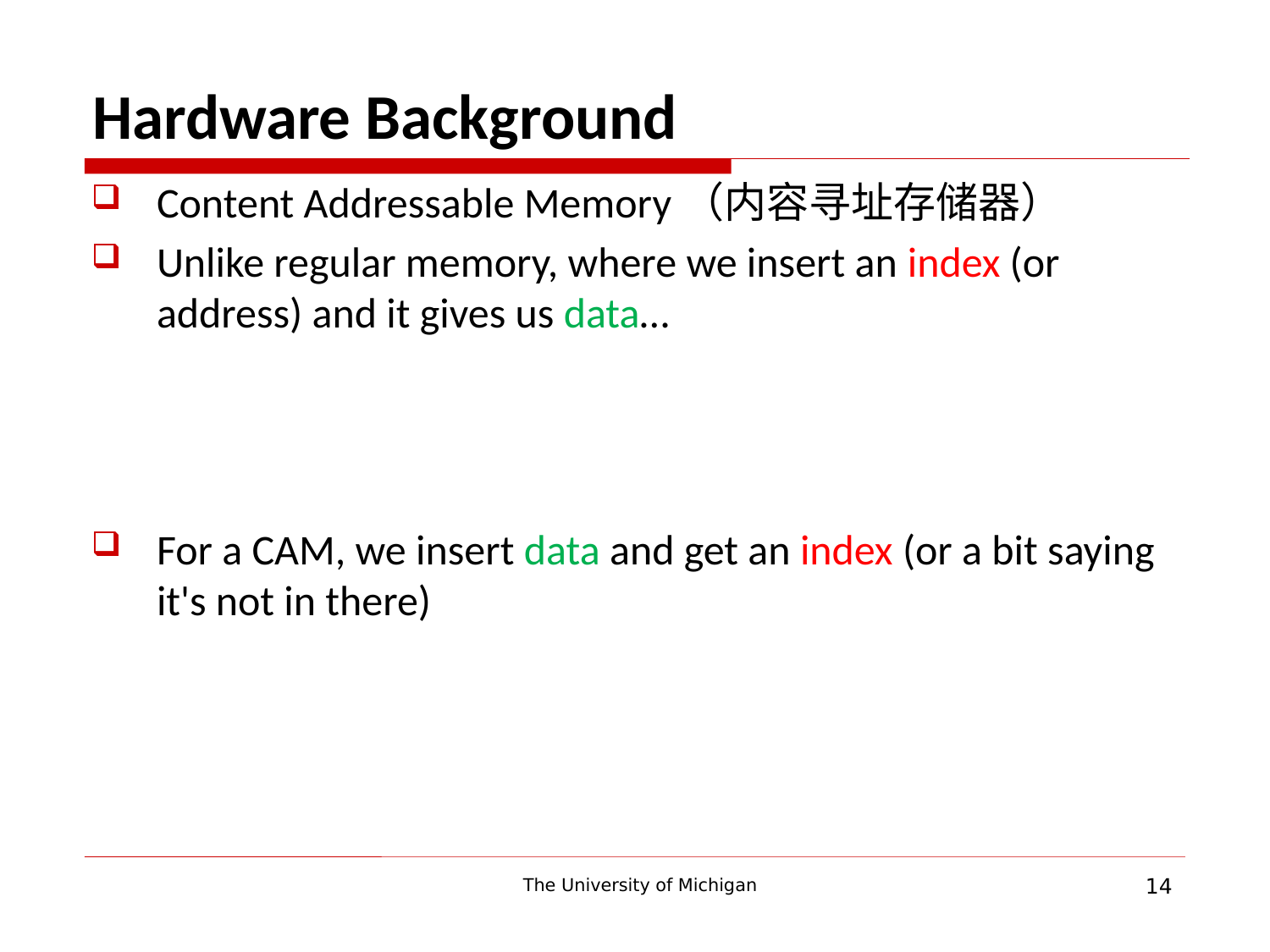

# Hardware Background
Content Addressable Memory（内容寻址存储器）
Unlike regular memory, where we insert an index (or address) and it gives us data…

For a CAM, we insert data and get an index (or a bit saying it's not in there)
14